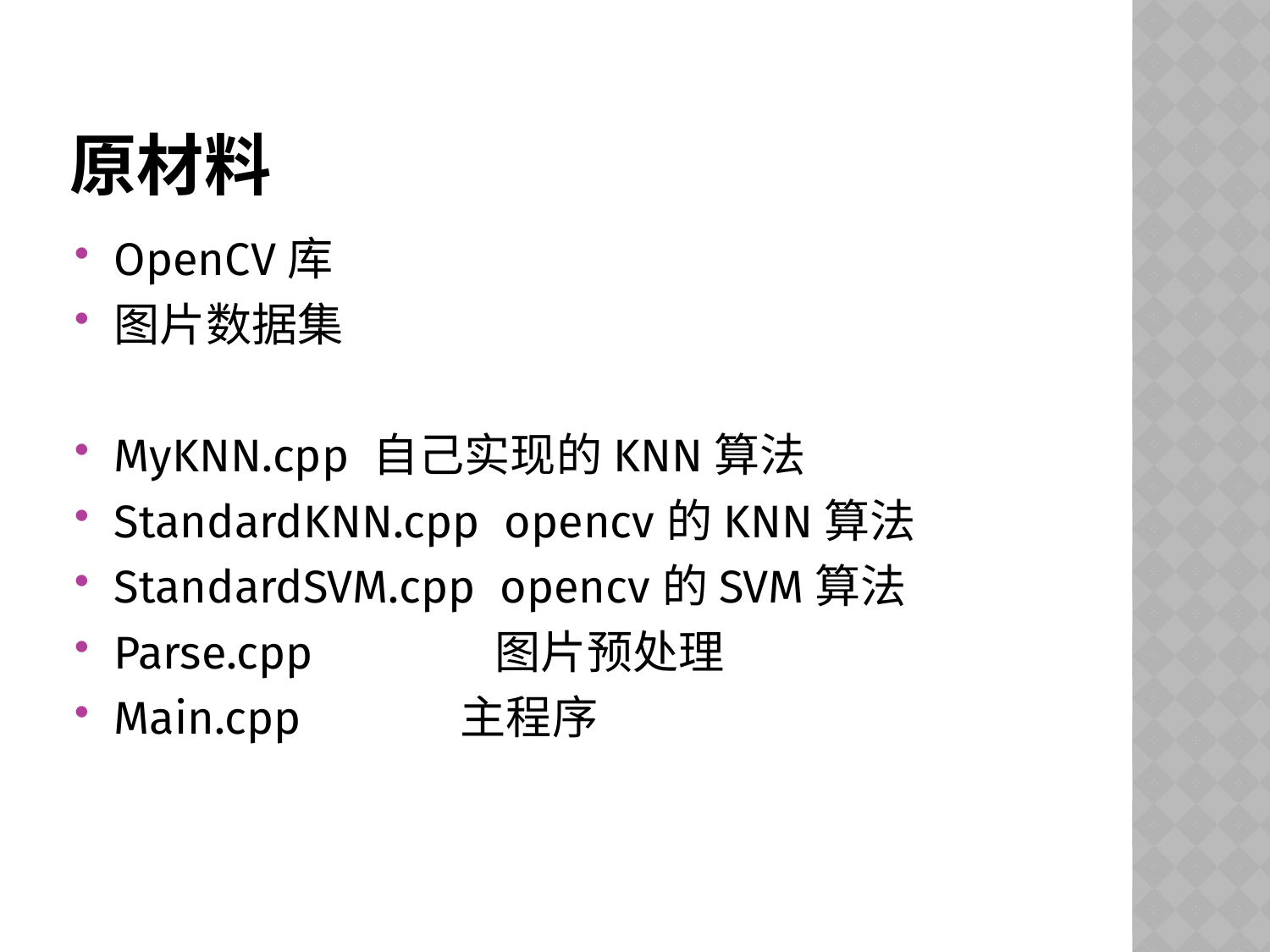

# 原材料
OpenCV库
图片数据集

MyKNN.cpp 自己实现的KNN算法
StandardKNN.cpp  opencv的KNN算法
StandardSVM.cpp  opencv的SVM算法
Parse.cpp		图片预处理
Main.cpp            主程序